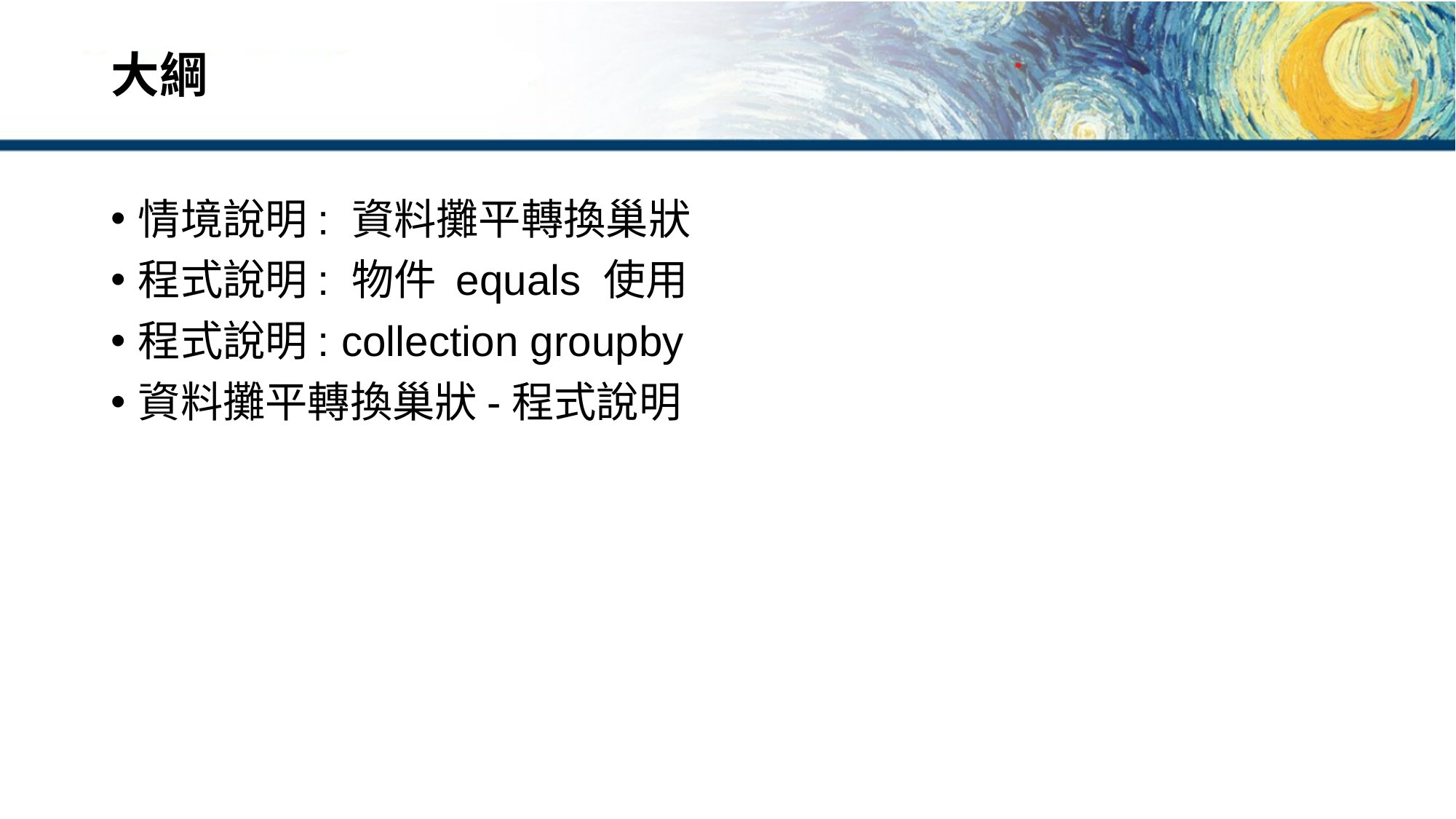

# 大綱
情境說明: 資料攤平轉換巢狀
程式說明: 物件 equals 使用
程式說明: collection groupby
資料攤平轉換巢狀-程式說明